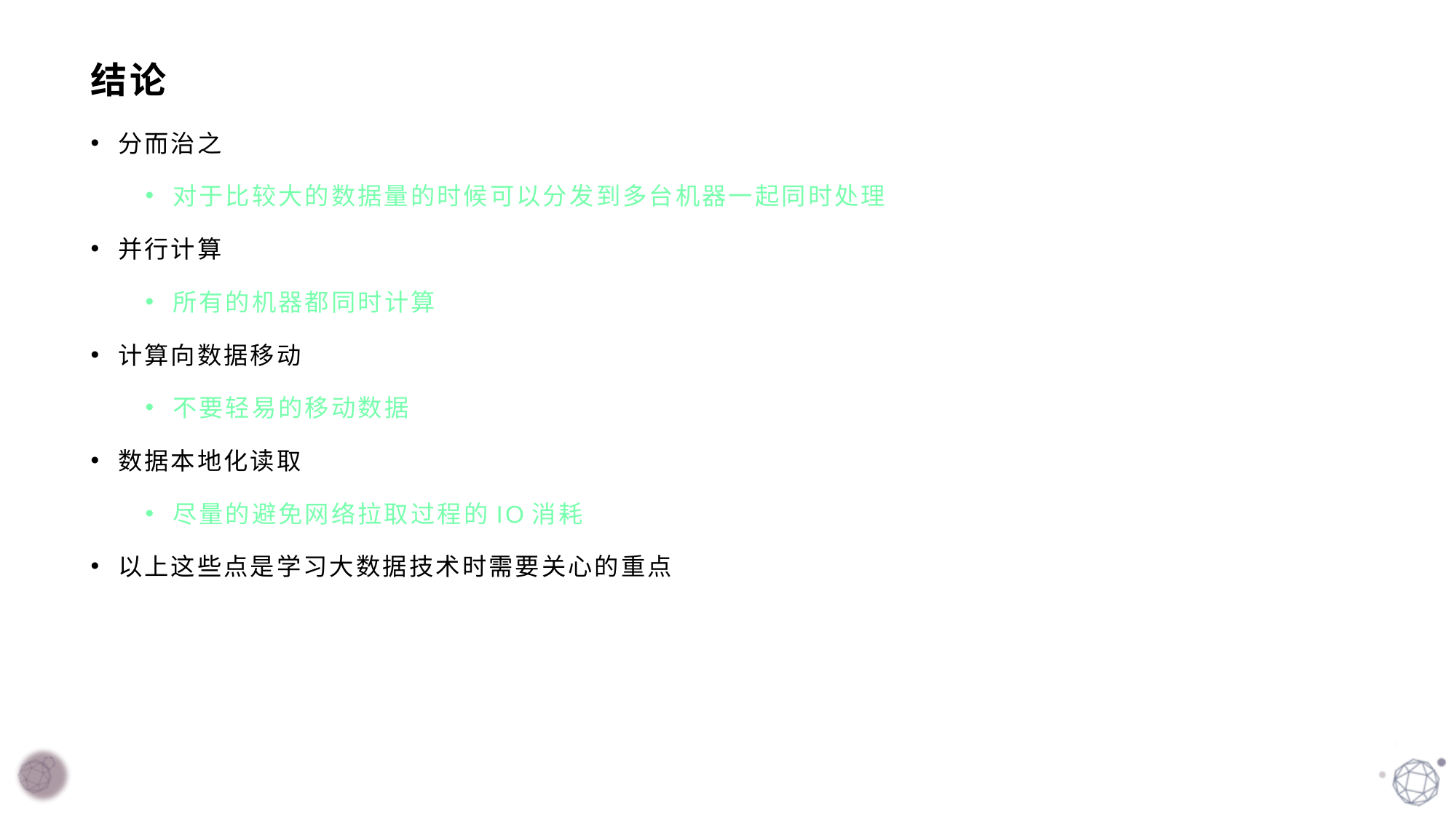

# 结论
分而治之
对于比较大的数据量的时候可以分发到多台机器一起同时处理
并行计算
所有的机器都同时计算
计算向数据移动
不要轻易的移动数据
数据本地化读取
尽量的避免网络拉取过程的IO消耗
以上这些点是学习大数据技术时需要关心的重点